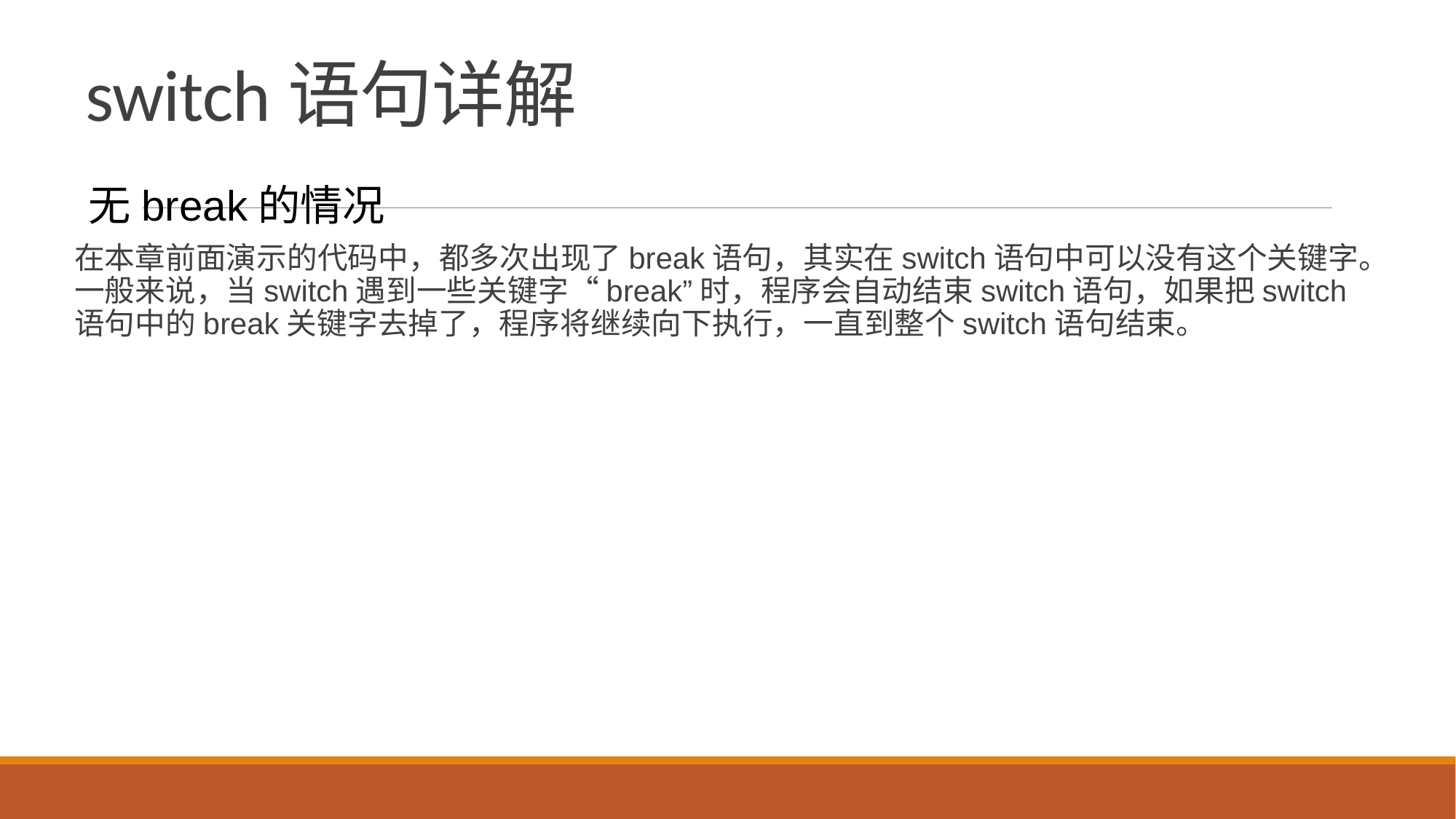

# switch语句详解
无break的情况
在本章前面演示的代码中，都多次出现了break语句，其实在switch语句中可以没有这个关键字。一般来说，当switch遇到一些关键字“break”时，程序会自动结束switch语句，如果把switch语句中的break关键字去掉了，程序将继续向下执行，一直到整个switch语句结束。